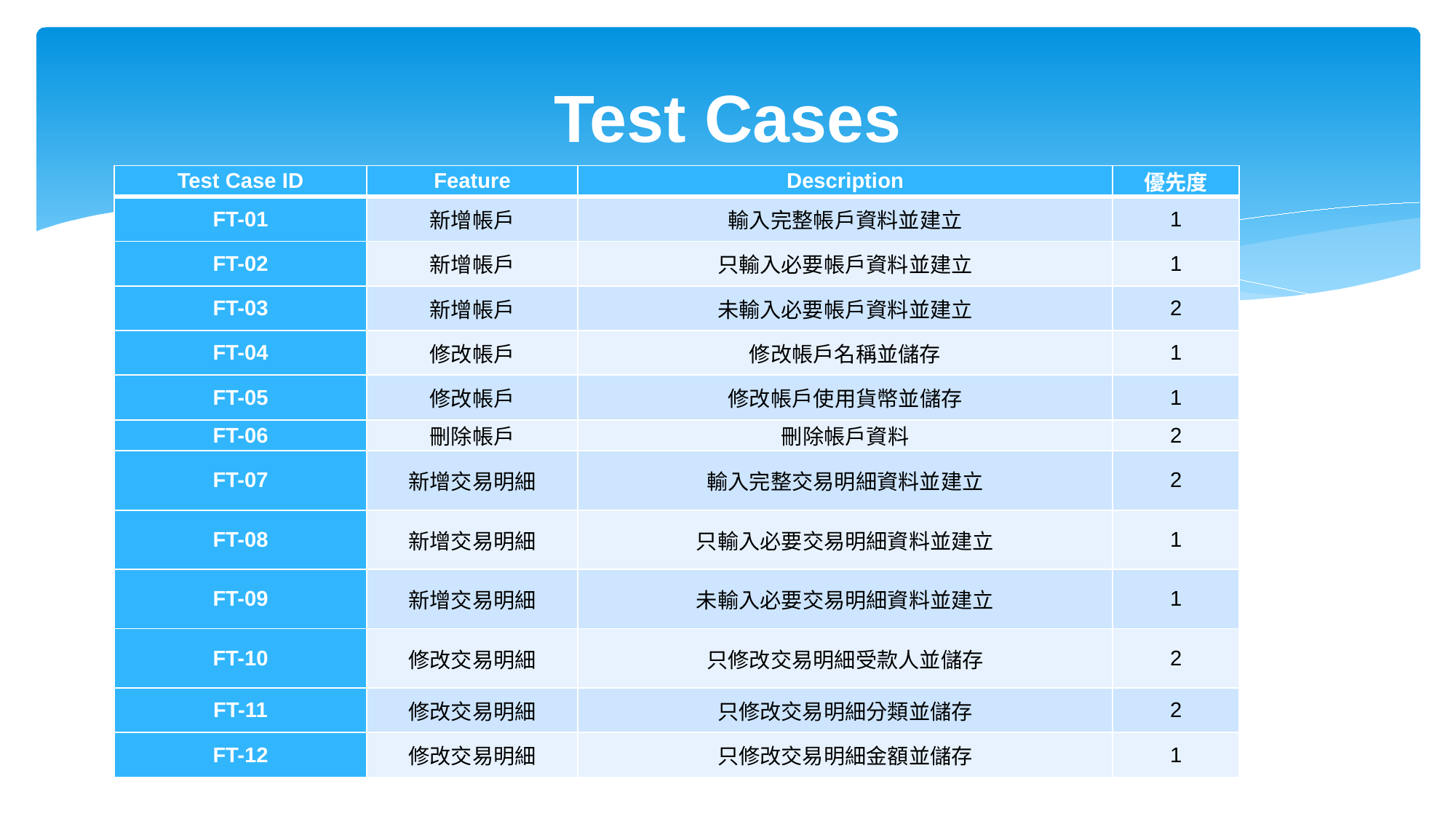

# Test Cases
| Test Case ID | Feature | Description | 優先度 |
| --- | --- | --- | --- |
| FT-01 | 新增帳戶 | 輸入完整帳戶資料並建立 | 1 |
| FT-02 | 新增帳戶 | 只輸入必要帳戶資料並建立 | 1 |
| FT-03 | 新增帳戶 | 未輸入必要帳戶資料並建立 | 2 |
| FT-04 | 修改帳戶 | 修改帳戶名稱並儲存 | 1 |
| FT-05 | 修改帳戶 | 修改帳戶使用貨幣並儲存 | 1 |
| FT-06 | 刪除帳戶 | 刪除帳戶資料 | 2 |
| FT-07 | 新增交易明細 | 輸入完整交易明細資料並建立 | 2 |
| FT-08 | 新增交易明細 | 只輸入必要交易明細資料並建立 | 1 |
| FT-09 | 新增交易明細 | 未輸入必要交易明細資料並建立 | 1 |
| FT-10 | 修改交易明細 | 只修改交易明細受款人並儲存 | 2 |
| FT-11 | 修改交易明細 | 只修改交易明細分類並儲存 | 2 |
| FT-12 | 修改交易明細 | 只修改交易明細金額並儲存 | 1 |